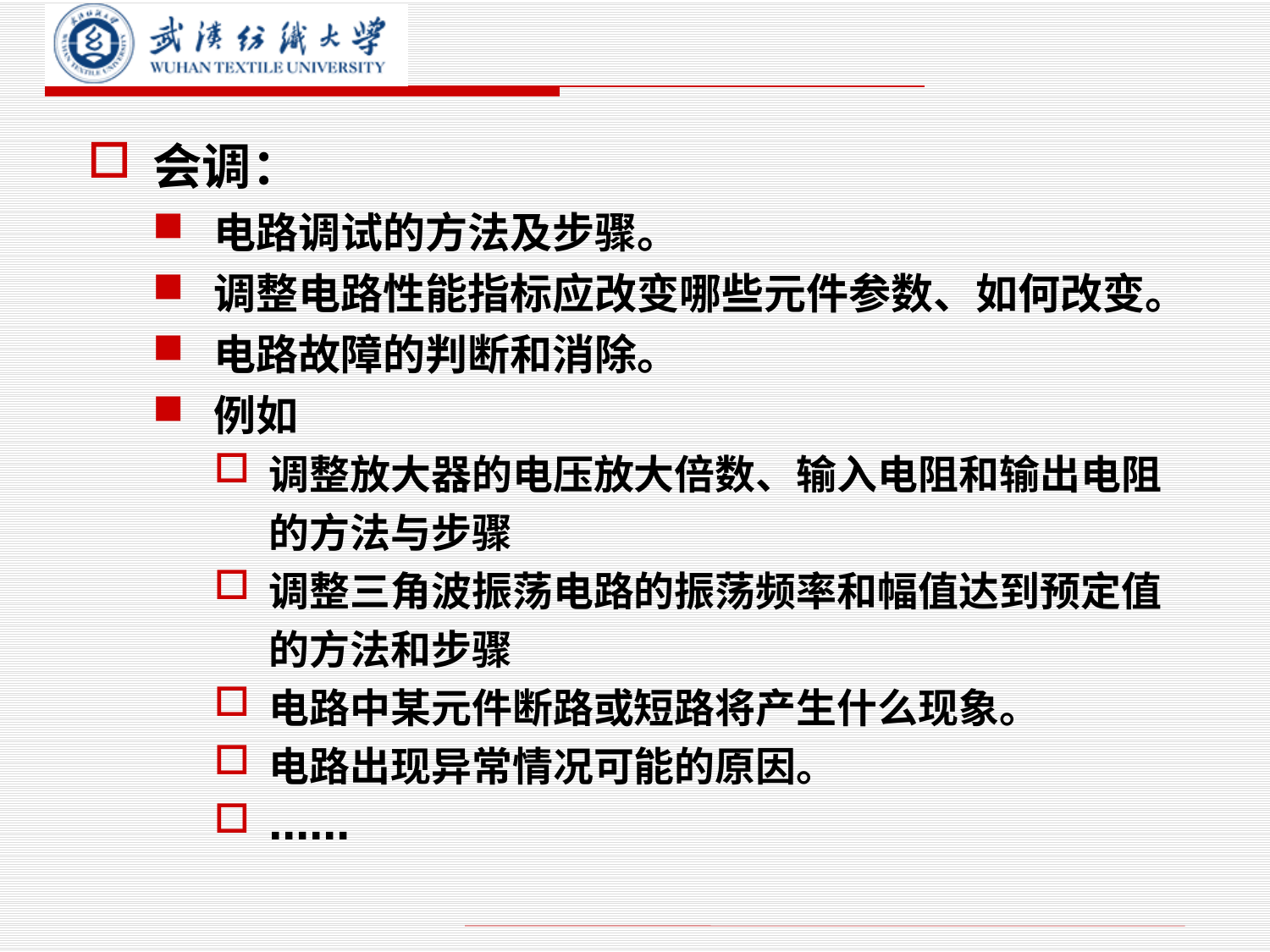

会调：
电路调试的方法及步骤。
调整电路性能指标应改变哪些元件参数、如何改变。
电路故障的判断和消除。
例如
调整放大器的电压放大倍数、输入电阻和输出电阻的方法与步骤
调整三角波振荡电路的振荡频率和幅值达到预定值的方法和步骤
电路中某元件断路或短路将产生什么现象。
电路出现异常情况可能的原因。
……